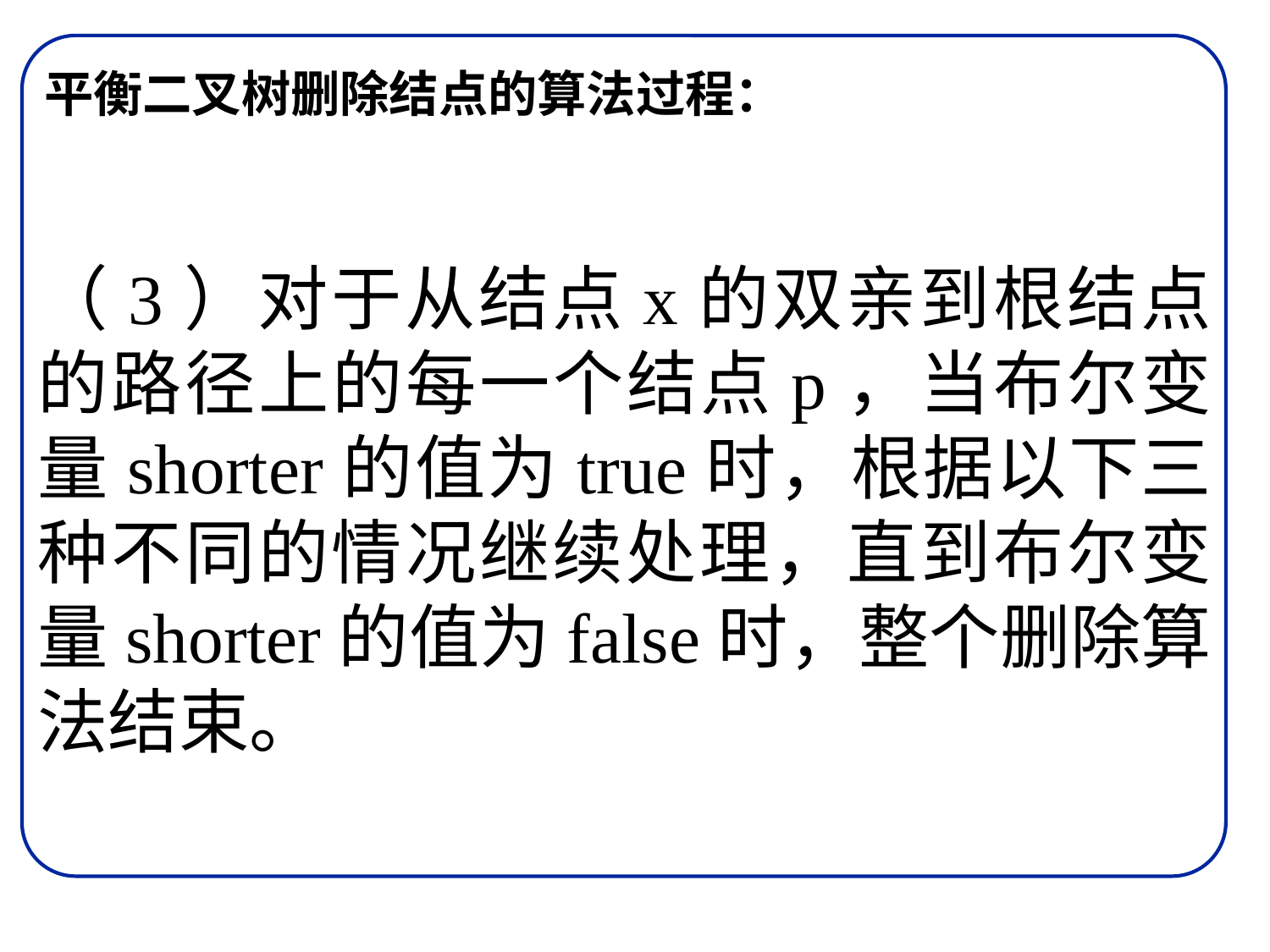

平衡二叉树删除结点的算法过程：
（3）对于从结点x的双亲到根结点的路径上的每一个结点p，当布尔变量shorter的值为true时，根据以下三种不同的情况继续处理，直到布尔变量shorter的值为false时，整个删除算法结束。